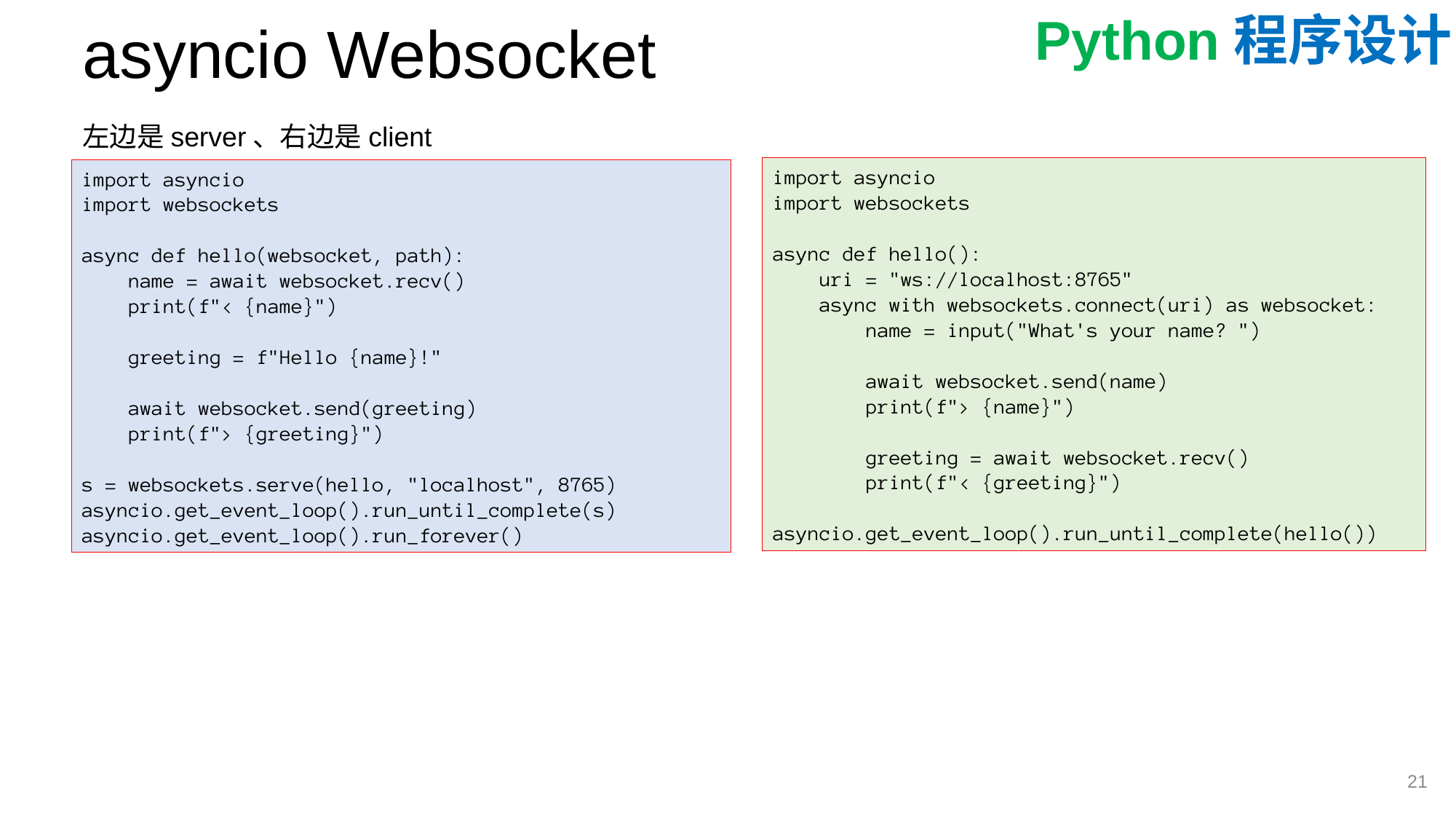

# asyncio Websocket
左边是server、右边是client
import asyncio
import websockets

async def hello():
    uri = "ws://localhost:8765"
    async with websockets.connect(uri) as websocket:
        name = input("What's your name? ")

        await websocket.send(name)
        print(f"> {name}")

        greeting = await websocket.recv()
        print(f"< {greeting}")

asyncio.get_event_loop().run_until_complete(hello())
import asyncio
import websockets

async def hello(websocket, path):
    name = await websocket.recv()
    print(f"< {name}")

    greeting = f"Hello {name}!"

    await websocket.send(greeting)
    print(f"> {greeting}")

s = websockets.serve(hello, "localhost", 8765)
asyncio.get_event_loop().run_until_complete(s)
asyncio.get_event_loop().run_forever()
21